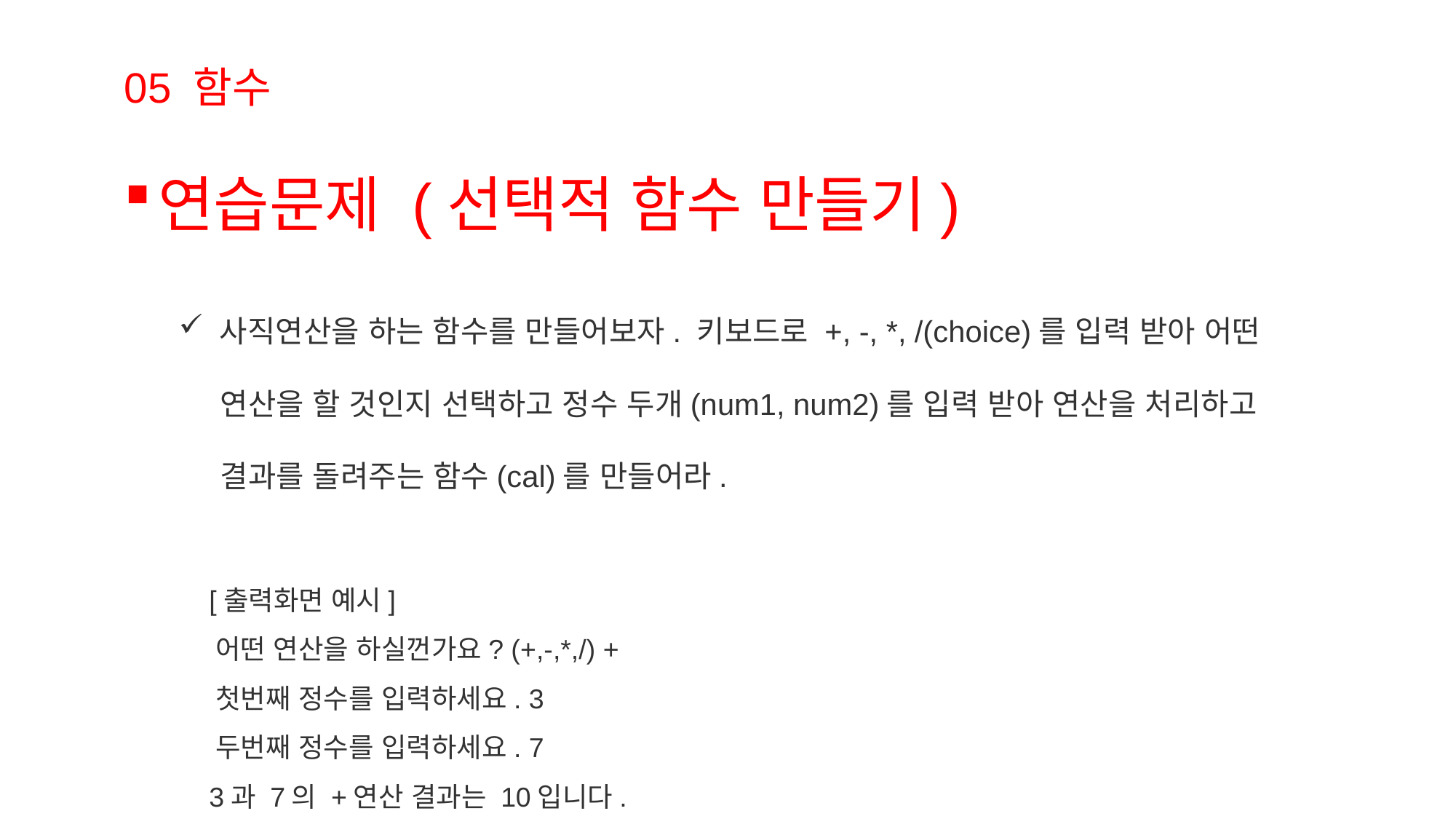

05 함수
연습문제 (선택적 함수 만들기)

사직연산을 하는 함수를 만들어보자. 키보드로 +, -, *, /(choice)를 입력 받아 어떤
    연산을 할 것인지 선택하고 정수 두개(num1, num2)를 입력 받아 연산을 처리하고
    결과를 돌려주는 함수(cal)를 만들어라.

    [출력화면 예시]
    어떤 연산을 하실껀가요? (+,-,*,/) +
    첫번째 정수를 입력하세요. 3
    두번째 정수를 입력하세요. 7
    3과 7의 +연산 결과는 10입니다.